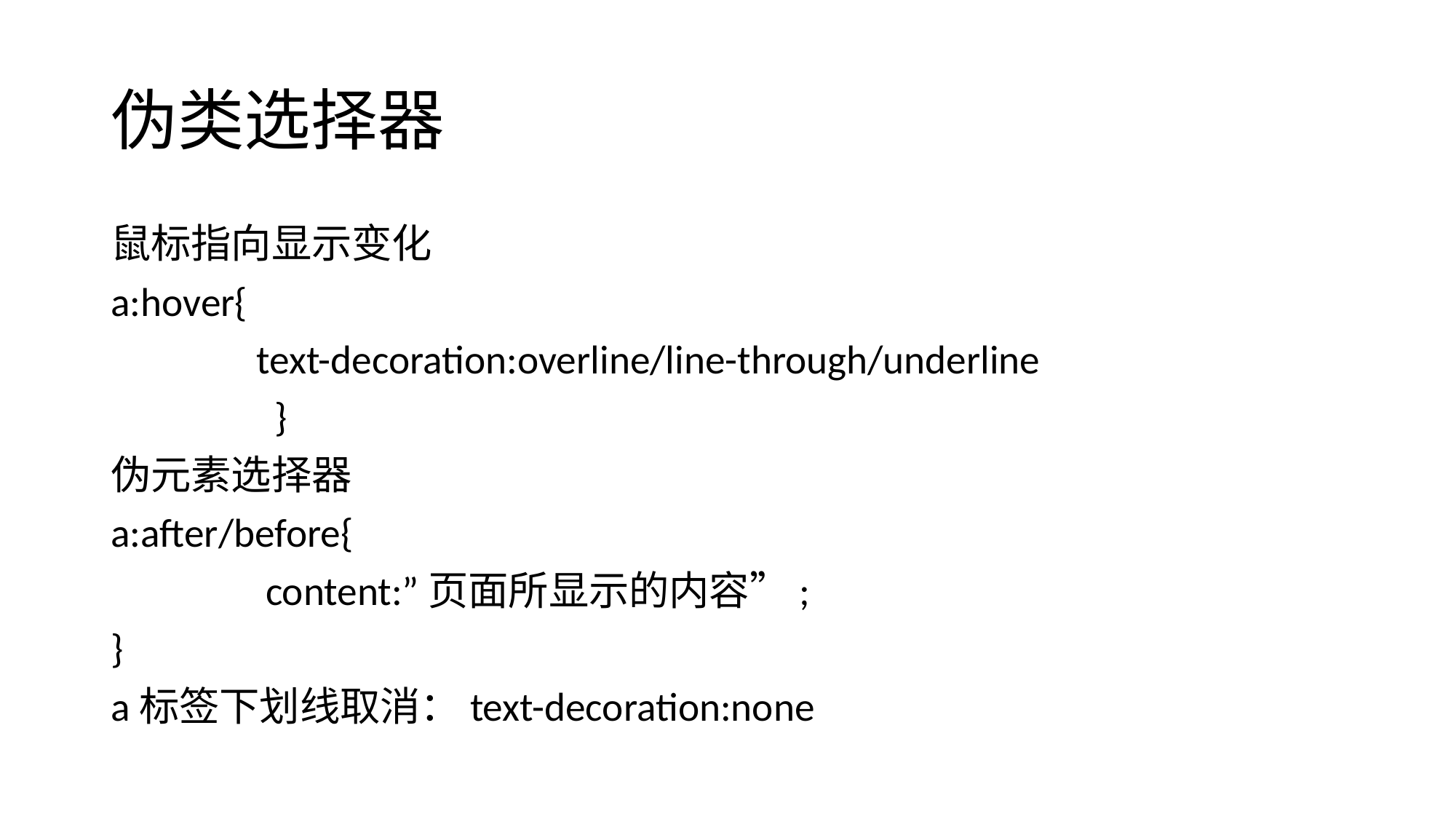

# 伪类选择器
鼠标指向显示变化
a:hover{
                text-decoration:overline/line-through/underline
                  }
伪元素选择器
a:after/before{
                 content:”页面所显示的内容”;
}
a标签下划线取消：text-decoration:none